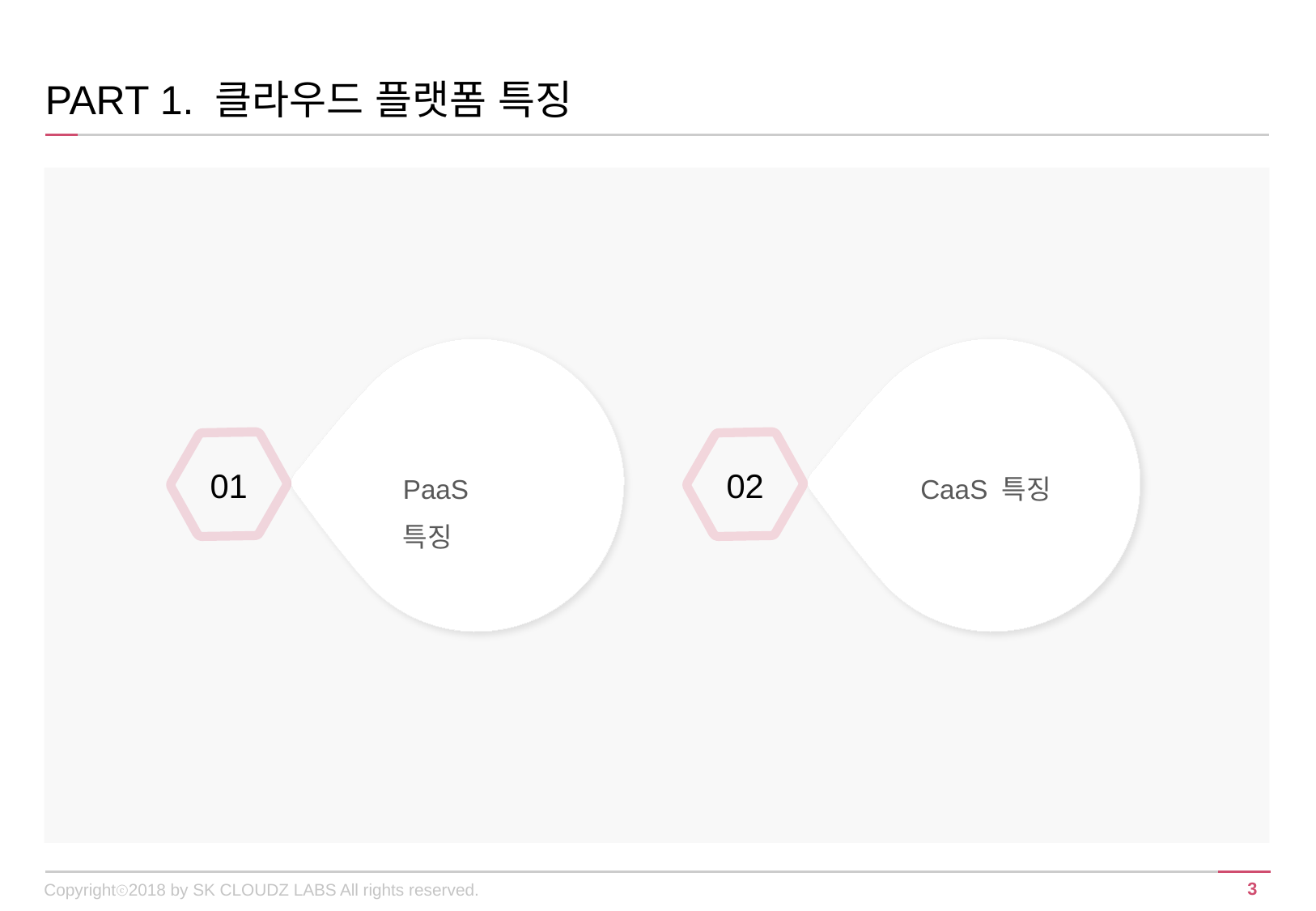

PART 1. 클라우드 플랫폼 특징

PaaS 특징
CaaS 특징
01
02
Copyrightⓒ2018 by SK CLOUDZ LABS All rights reserved.